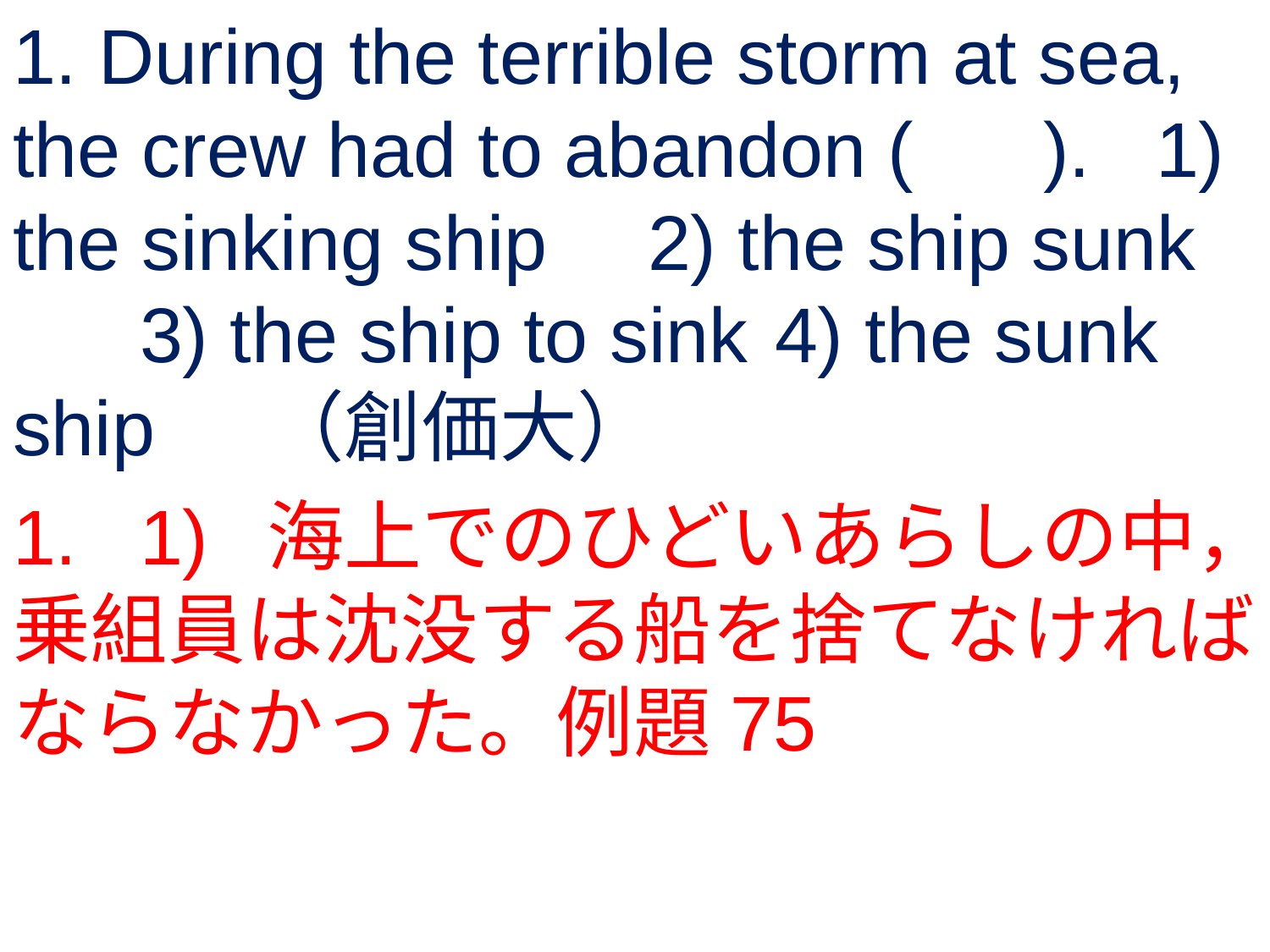

# 1. During the terrible storm at sea, the crew had to abandon (      ).	1) the sinking ship	2) the ship sunk	3) the ship to sink	4) the sunk ship	（創価大）
1.	1) 	海上でのひどいあらしの中，乗組員は沈没する船を捨てなければならなかった。例題75